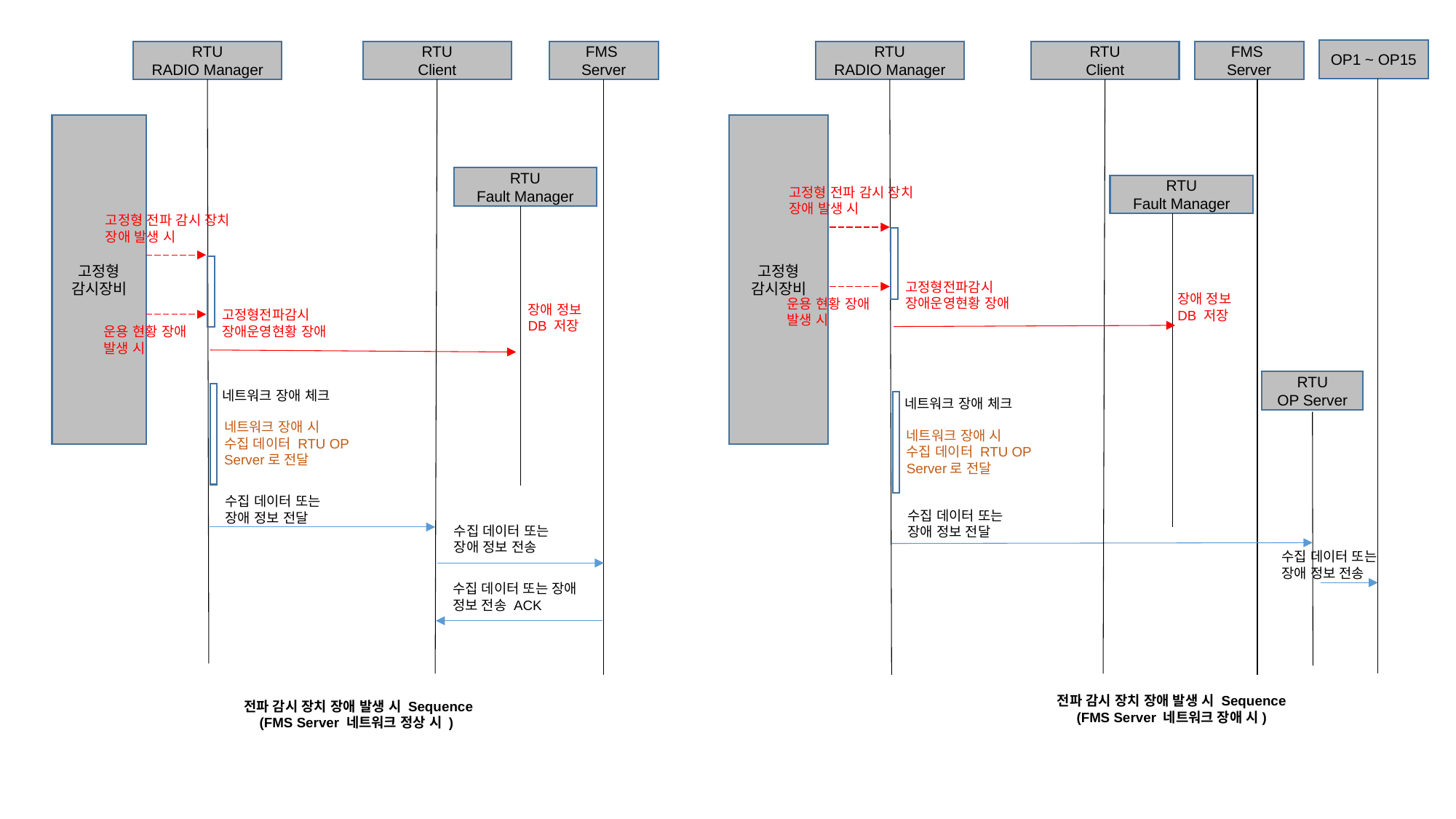

OP1 ~ OP15
RTU
RADIO Manager
RTU
Client
FMS
Server
RTU
RADIO Manager
RTU
Client
FMS
Server
고정형
감시장비
고정형
감시장비
RTU
Fault Manager
RTU
Fault Manager
고정형 전파 감시 장치
장애 발생 시
고정형 전파 감시 장치
장애 발생 시

고정형전파감시 장애운영현황 장애
장애 정보
DB 저장
운용 현황 장애
발생 시
장애 정보
DB 저장
고정형전파감시 장애운영현황 장애
운용 현황 장애
발생 시
RTU
OP Server
네트워크 장애 체크

네트워크 장애 체크

네트워크 장애 시
수집 데이터 RTU OP Server로 전달
네트워크 장애 시
수집 데이터 RTU OP Server로 전달
수집 데이터 또는 장애 정보 전달
수집 데이터 또는 장애 정보 전달
수집 데이터 또는 장애 정보 전송
수집 데이터 또는 장애 정보 전송
수집 데이터 또는 장애 정보 전송 ACK
전파 감시 장치 장애 발생 시 Sequence
(FMS Server 네트워크 장애 시)
전파 감시 장치 장애 발생 시 Sequence
(FMS Server 네트워크 정상 시 )